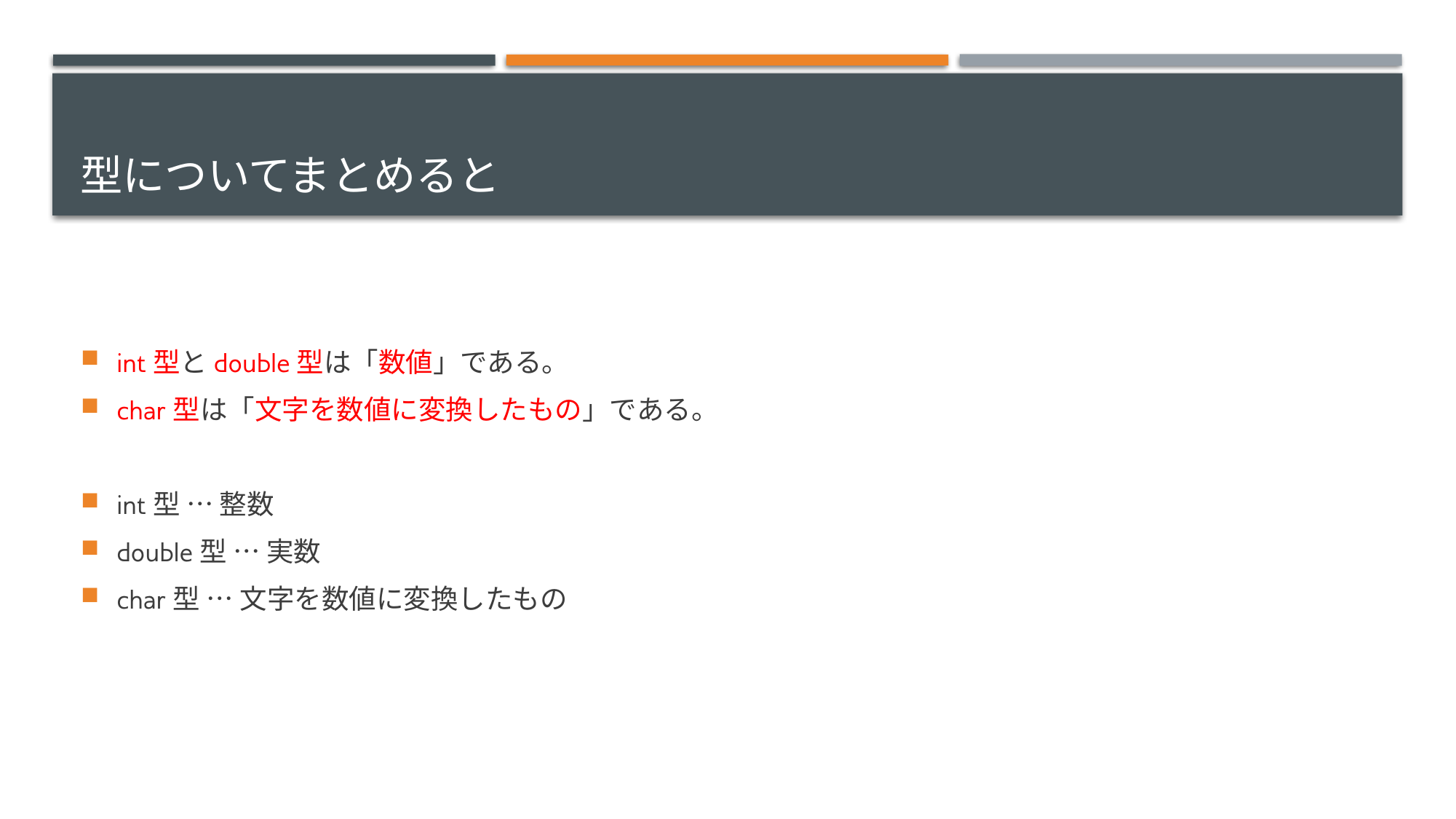

# 型についてまとめると
int型とdouble型は「数値」である。
char型は「文字を数値に変換したもの」である。

int型 … 整数
double型 … 実数
char型 … 文字を数値に変換したもの